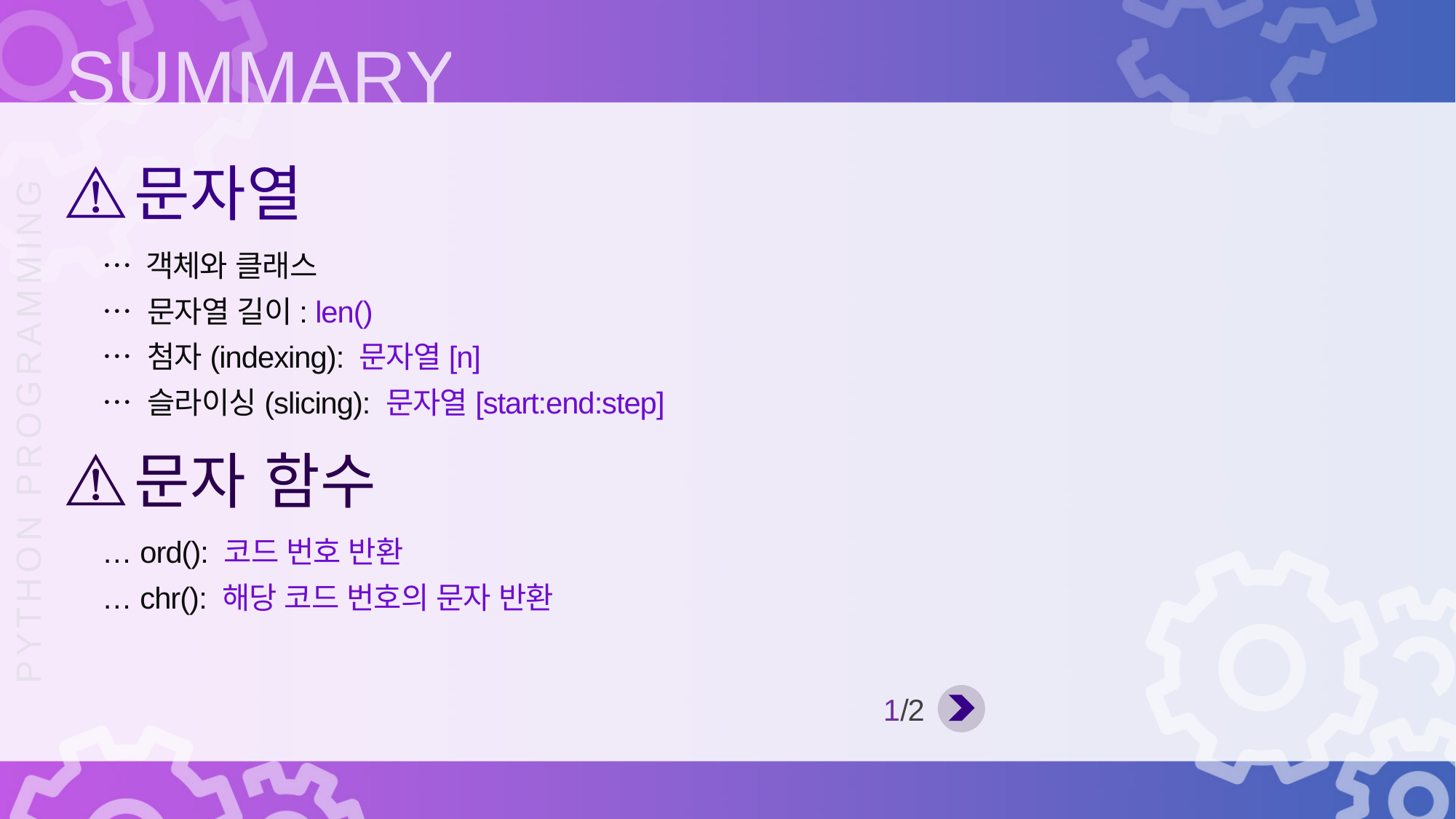

문자열
… 객체와 클래스
… 문자열 길이: len()
… 첨자(indexing): 문자열[n]
… 슬라이싱(slicing): 문자열[start:end:step]
문자 함수
… ord(): 코드 번호 반환
… chr(): 해당 코드 번호의 문자 반환
1/2